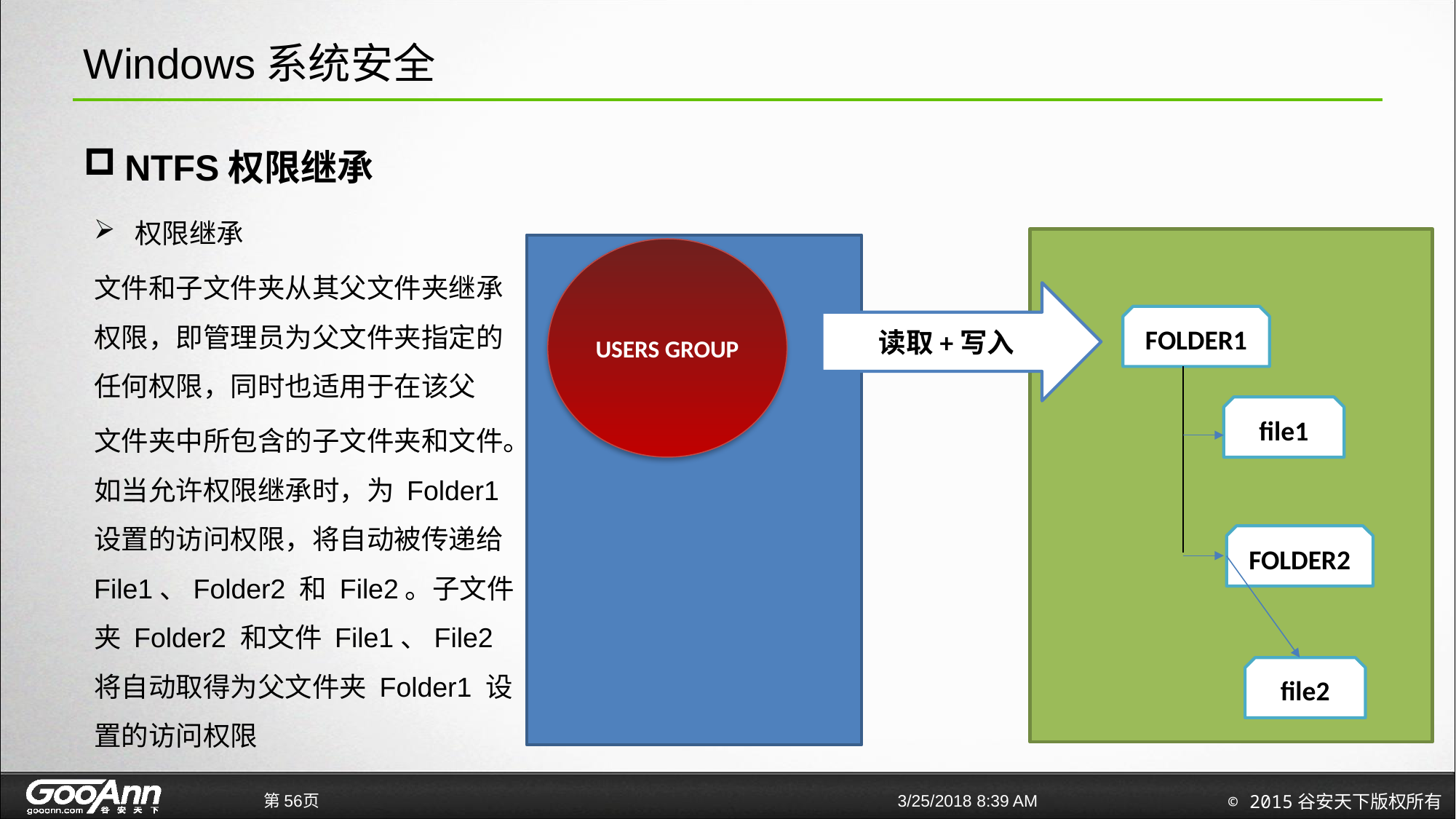

# Windows系统安全
NTFS权限继承
权限继承
文件和子文件夹从其父文件夹继承权限，即管理员为父文件夹指定的任何权限，同时也适用于在该父
文件夹中所包含的子文件夹和文件。如当允许权限继承时，为 Folder1 设置的访问权限，将自动被传递给 File1、Folder2 和 File2。子文件夹 Folder2 和文件 File1、File2 将自动取得为父文件夹 Folder1 设置的访问权限

USERS GROUP
读取+写入
FOLDER1
file1
FOLDER2
file2